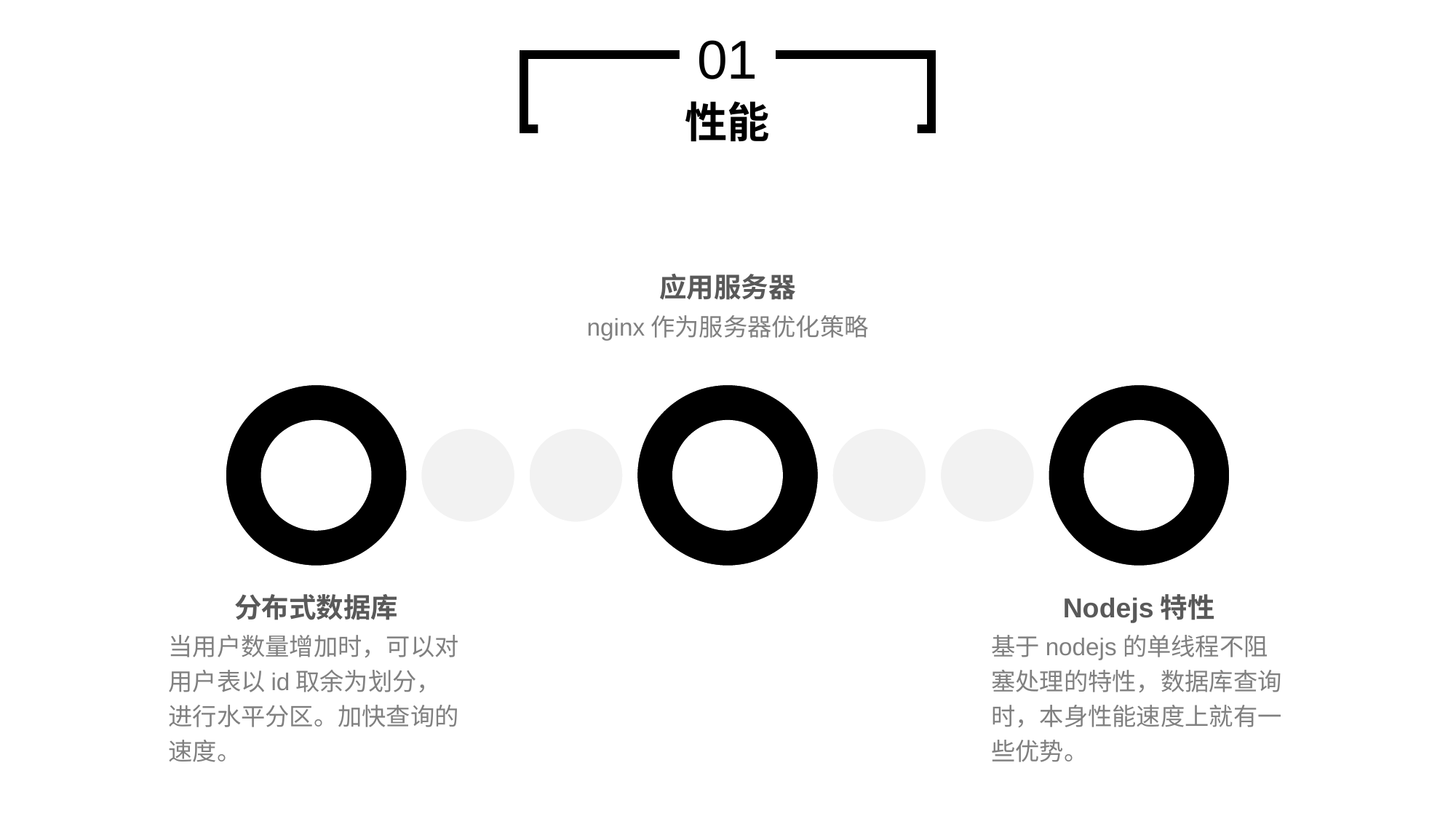

01

性能
应用服务器
nginx作为服务器优化策略

分布式数据库
当用户数量增加时，可以对用户表以id取余为划分，进行水平分区。加快查询的速度。
Nodejs特性
基于nodejs的单线程不阻塞处理的特性，数据库查询时，本身性能速度上就有一些优势。